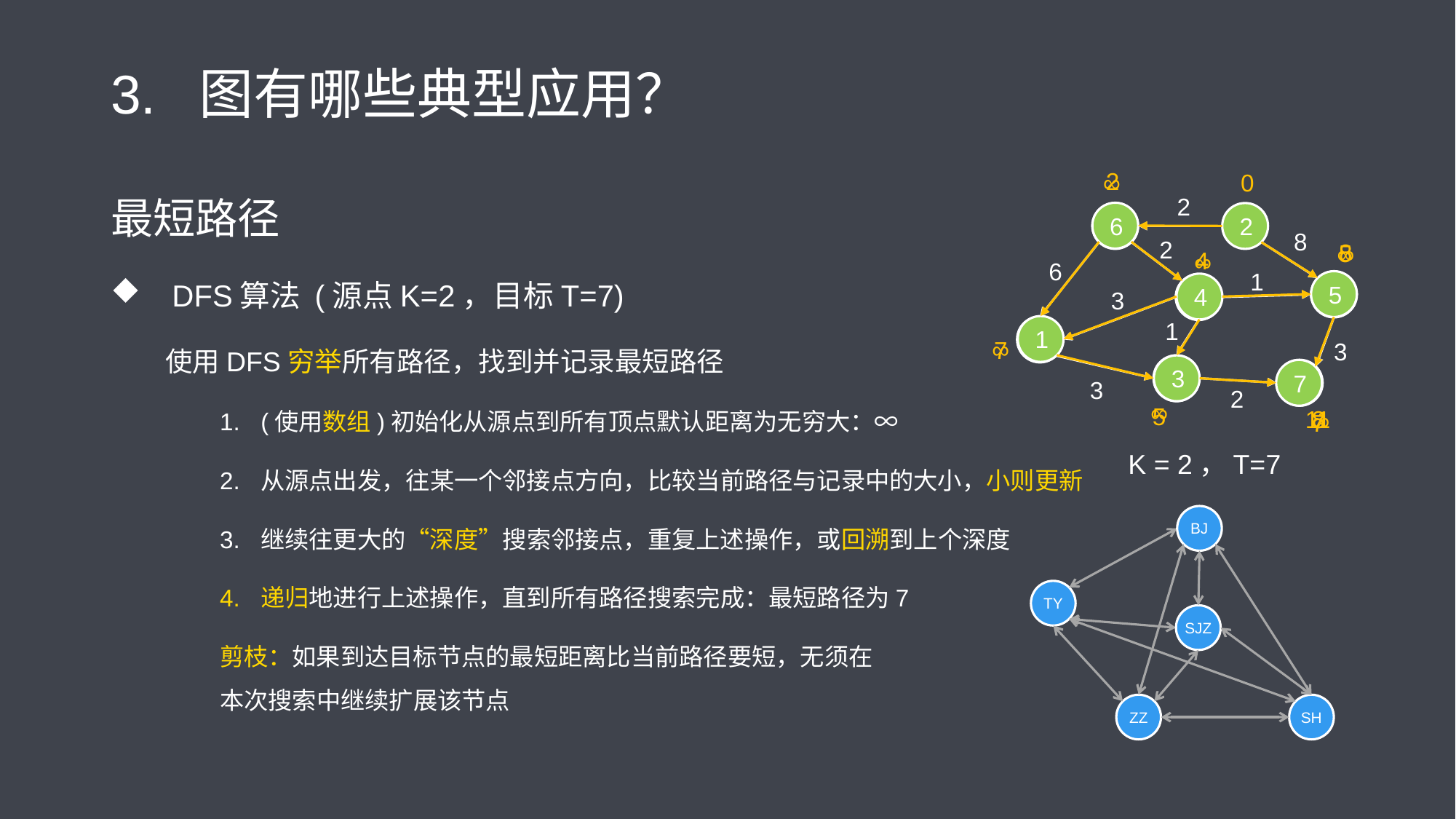

# 图有哪些典型应用？
2
最短路径
DFS算法 (源点K=2，目标T=7)
使用DFS穷举所有路径，找到并记录最短路径
(使用数组)初始化从源点到所有顶点默认距离为无穷大：∞
从源点出发，往某一个邻接点方向，比较当前路径与记录中的大小，小则更新
继续往更大的“深度”搜索邻接点，重复上述操作，或回溯到上个深度
递归地进行上述操作，直到所有路径搜索完成：最短路径为7
剪枝：如果到达目标节点的最短距离比当前路径要短，无须在
本次搜索中继续扩展该节点
∞
0
2
6
6
2
8
2
8
5
∞
4
∞
6
1
5
5
4
4
3
1
1
1
∞
7
3
3
3
7
7
3
2
∞
5
8
11
∞
7
K = 2，T=7
BJ
TY
SJZ
SH
ZZ